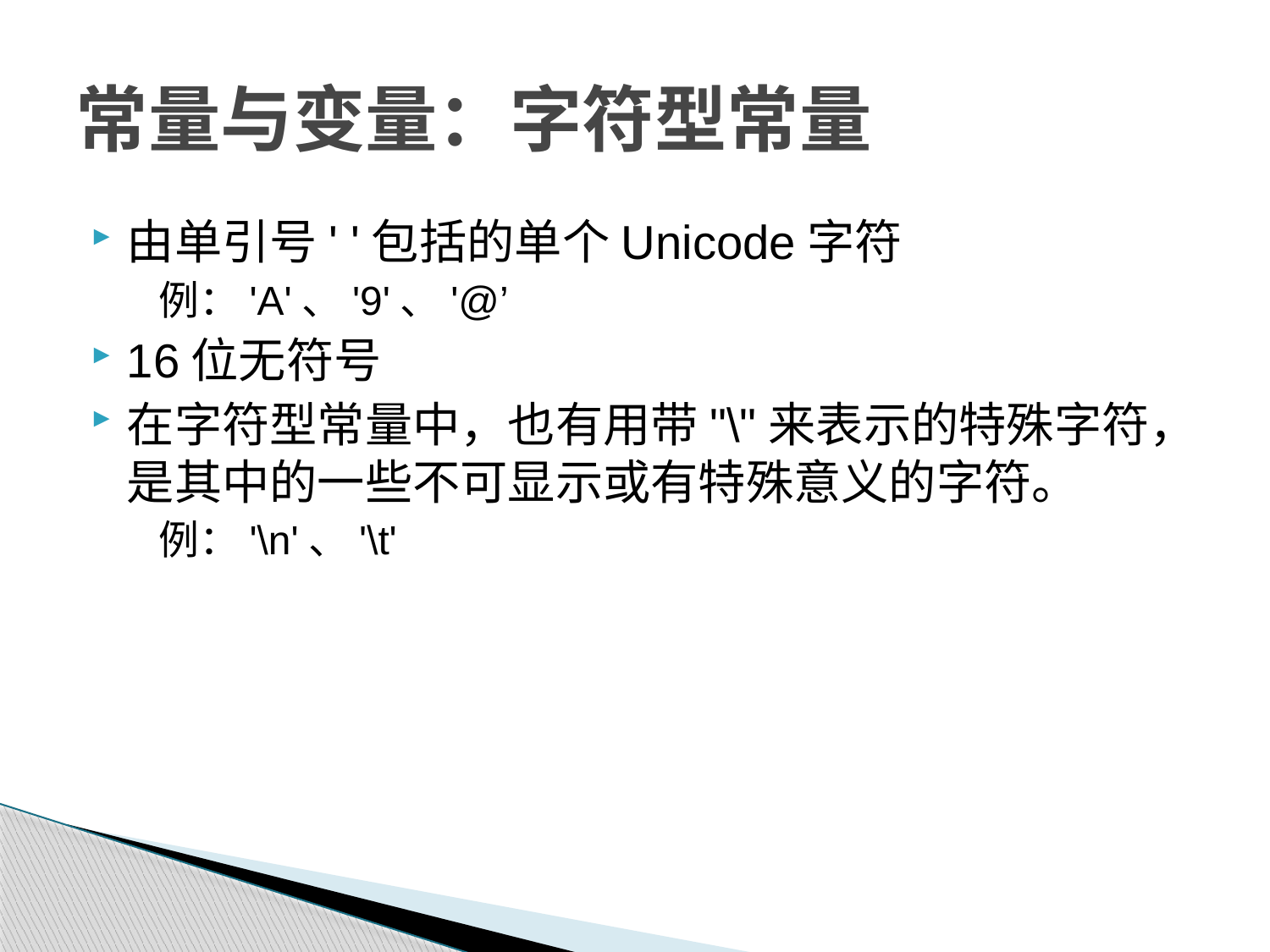

# 常量与变量：字符型常量
由单引号' '包括的单个Unicode字符
  例：'A'、'9'、'@’
16位无符号
在字符型常量中，也有用带"\"来表示的特殊字符，是其中的一些不可显示或有特殊意义的字符。
  例：'\n'、'\t'